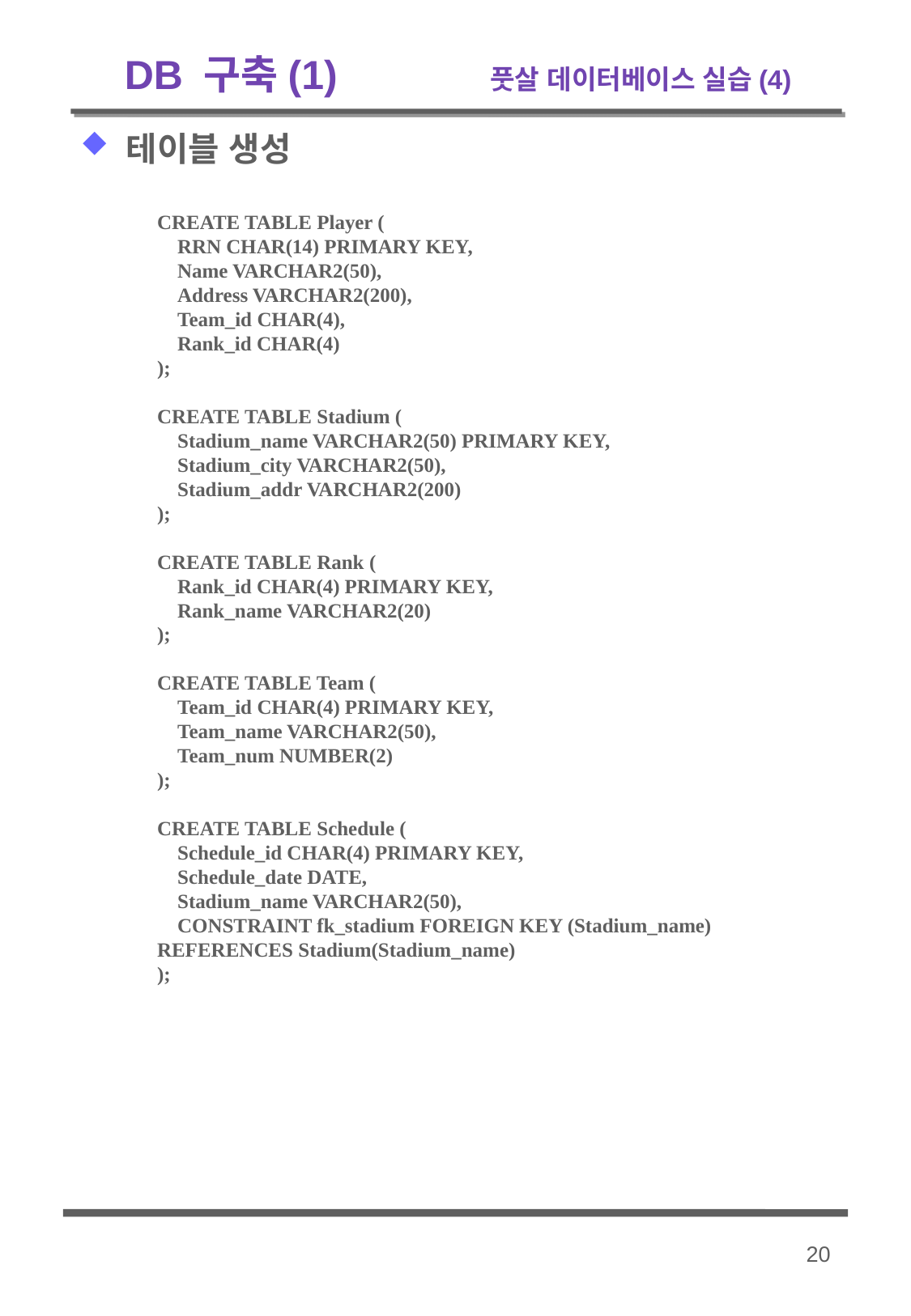

# DB 구축(1) 	          풋살 데이터베이스 실습(4)
테이블 생성
CREATE TABLE Player (
    RRN CHAR(14) PRIMARY KEY,
    Name VARCHAR2(50),
    Address VARCHAR2(200),
    Team_id CHAR(4),
    Rank_id CHAR(4)
);

CREATE TABLE Stadium (
    Stadium_name VARCHAR2(50) PRIMARY KEY,
    Stadium_city VARCHAR2(50),
    Stadium_addr VARCHAR2(200)
);

CREATE TABLE Rank (
    Rank_id CHAR(4) PRIMARY KEY,
    Rank_name VARCHAR2(20)
);

CREATE TABLE Team (
    Team_id CHAR(4) PRIMARY KEY,
    Team_name VARCHAR2(50),
    Team_num NUMBER(2)
);

CREATE TABLE Schedule (
    Schedule_id CHAR(4) PRIMARY KEY,
    Schedule_date DATE,
    Stadium_name VARCHAR2(50),
    CONSTRAINT fk_stadium FOREIGN KEY (Stadium_name) REFERENCES Stadium(Stadium_name)
);
20